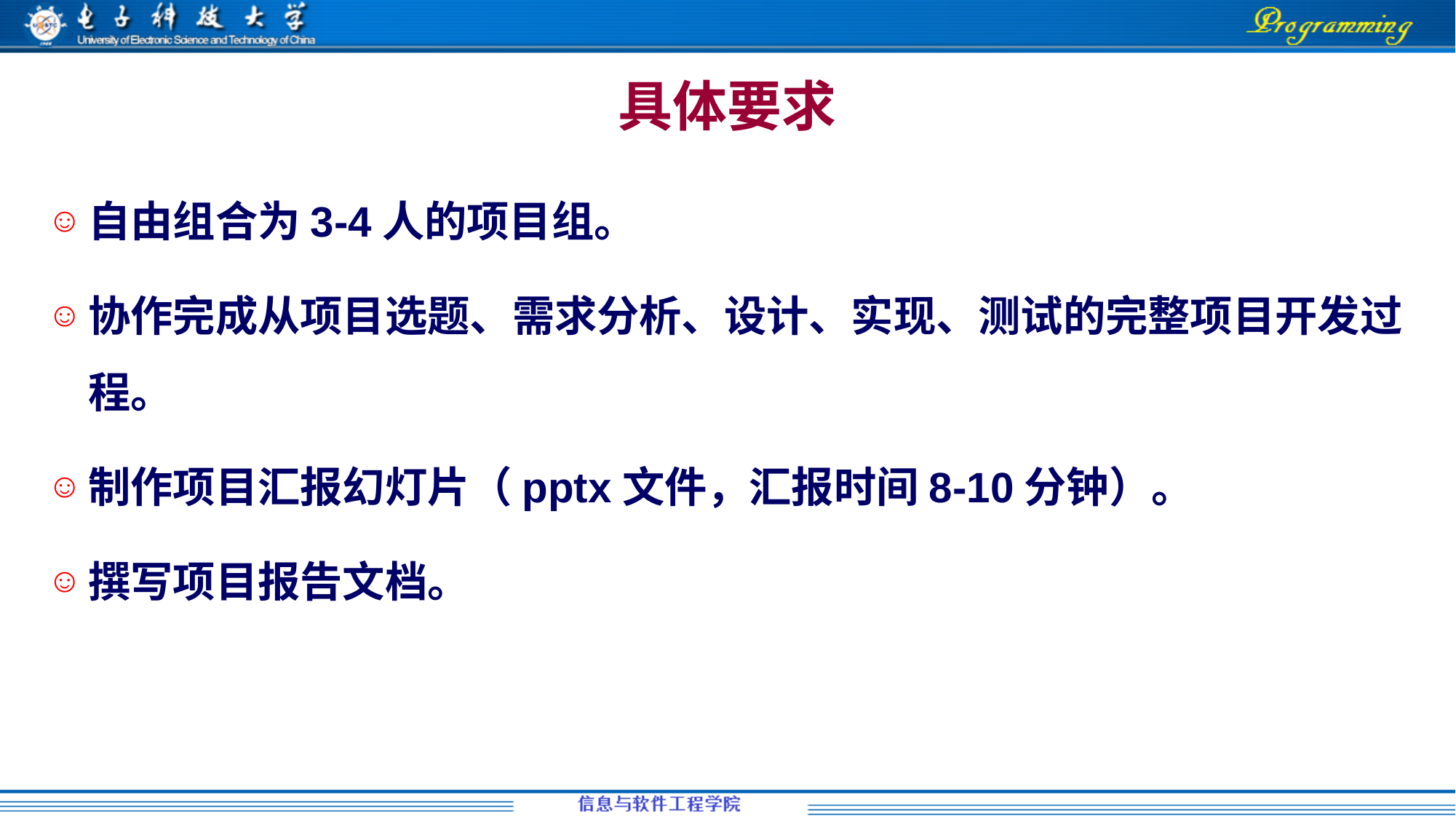

# 具体要求
自由组合为3-4人的项目组。
协作完成从项目选题、需求分析、设计、实现、测试的完整项目开发过程。
制作项目汇报幻灯片（pptx文件，汇报时间8-10分钟）。
撰写项目报告文档。